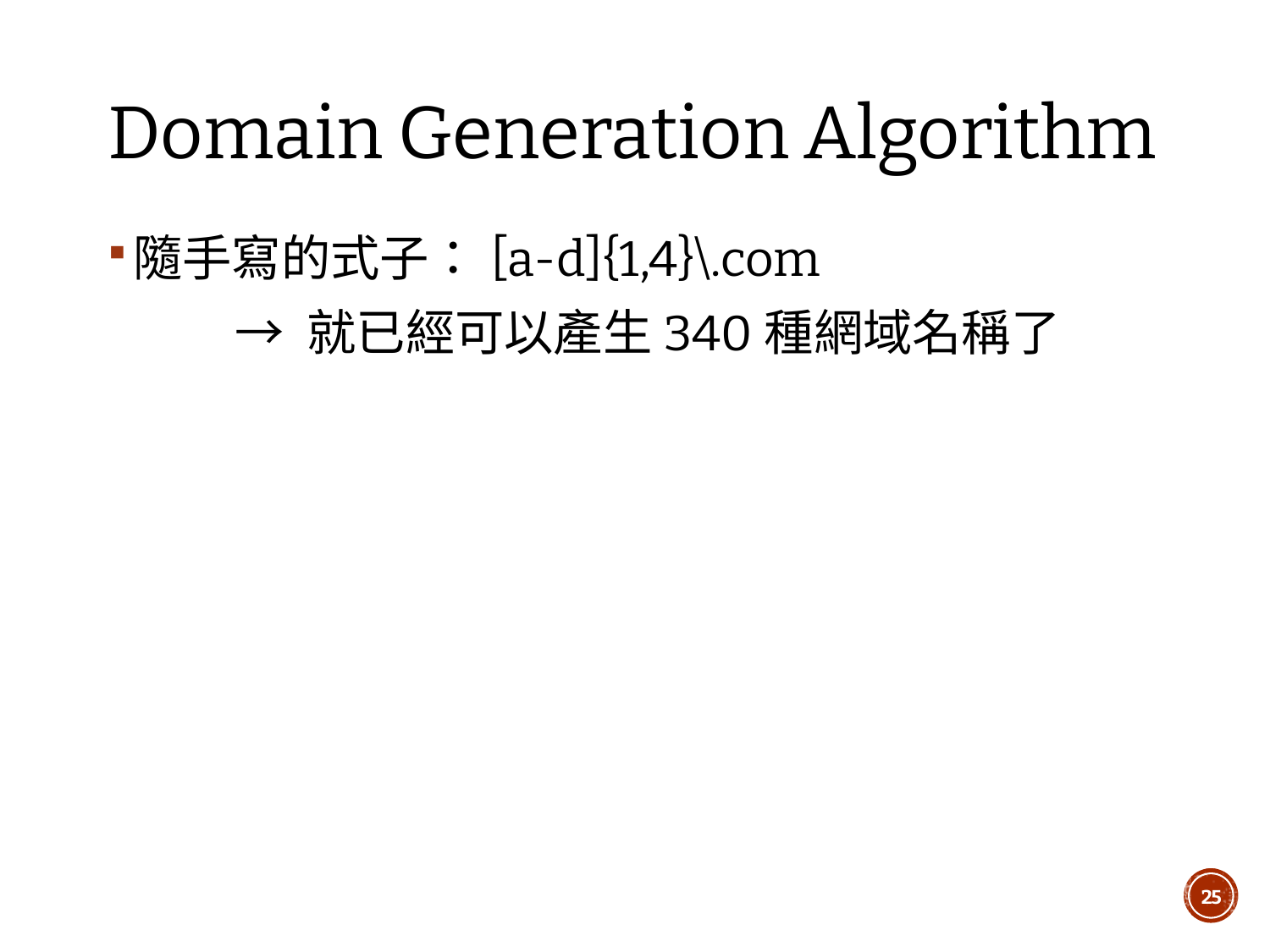

# Domain Generation Algorithm
隨手寫的式子：[a-d]{1,4}\.com
	→ 就已經可以產生340種網域名稱了
25